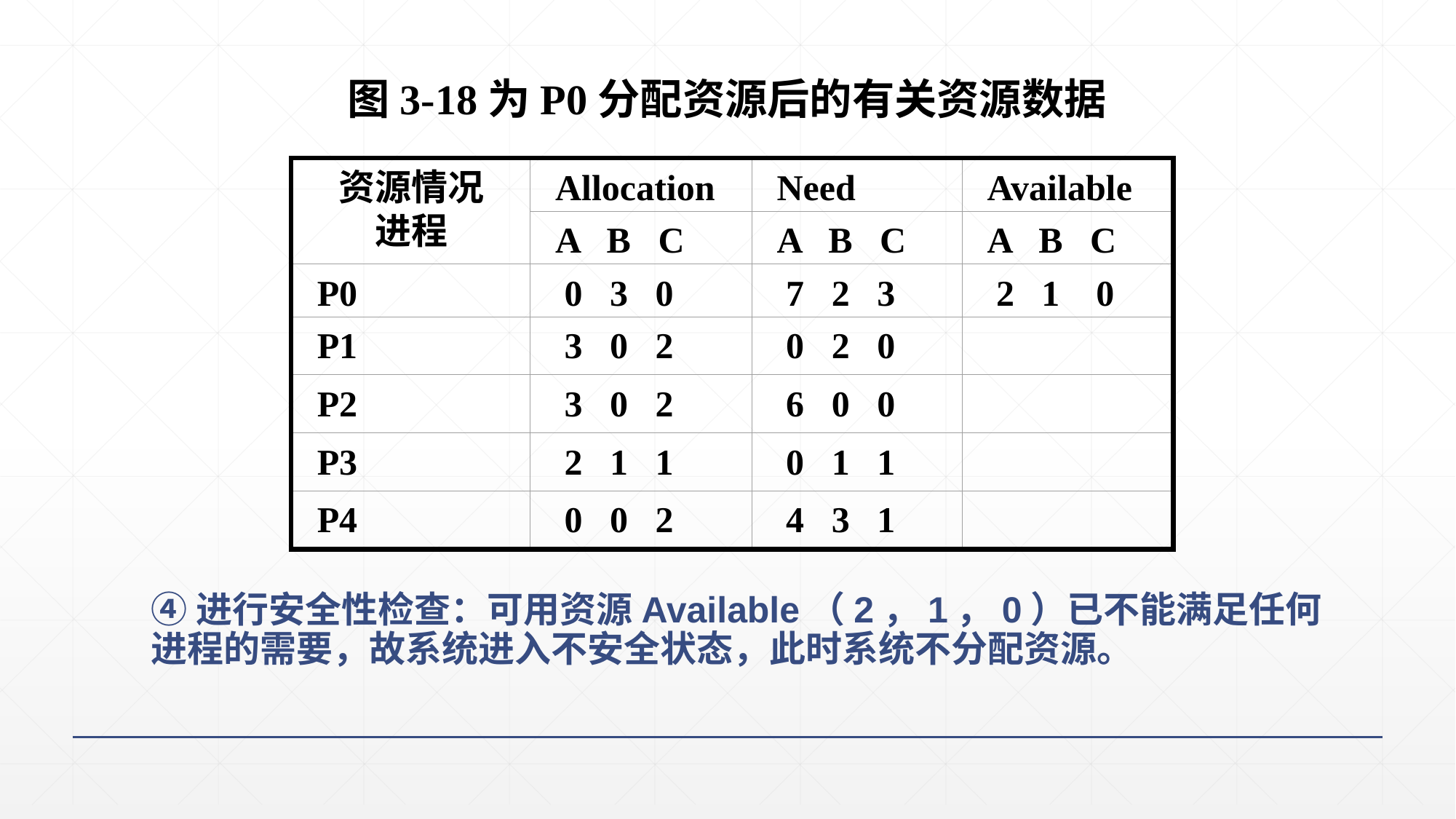

图3-18为P0分配资源后的有关资源数据

资源情况
进程

Allocation

Need

Available

A   B   C

A   B   C

A   B   C

P0

 0   3   0

 7   2   3

 2   1    0

P1

 3   0   2

 0   2   0

P2

 3   0   2

 6   0   0

P3

 2   1   1

 0   1   1

P4

 0   0   2

 4   3   1

# ④进行安全性检查：可用资源Available（2，1，0）已不能满足任何进程的需要，故系统进入不安全状态，此时系统不分配资源。